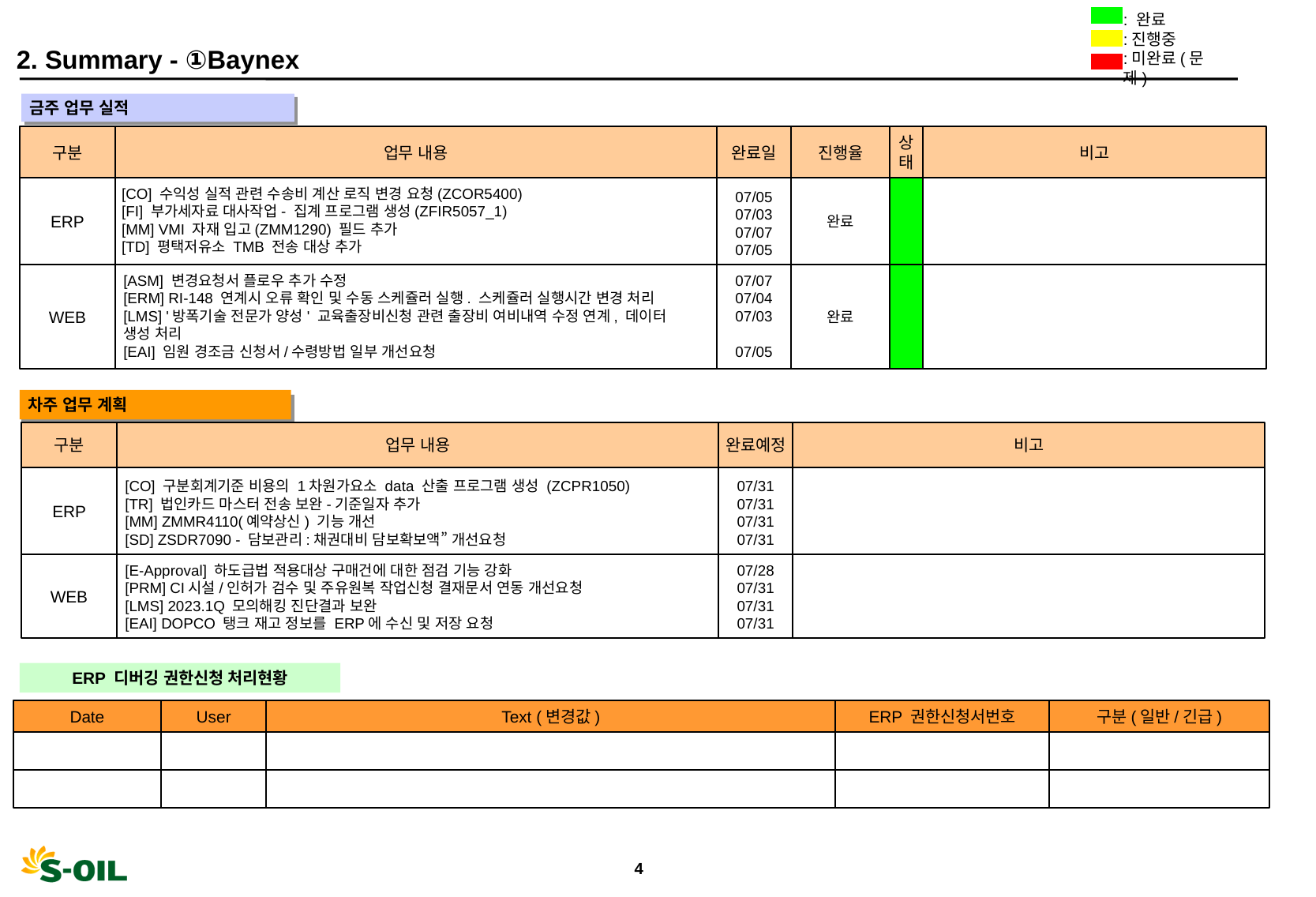

: 완료
:진행중
:미완료(문제)
2. Summary - ①Baynex

 금주 업무 실적
" "
구분
업무 내용
완료일
진행율
상
태
비고

ERP

완료

[CO] 수익성 실적 관련 수송비 계산 로직 변경 요청(ZCOR5400)
[FI] 부가세자료 대사작업- 집계 프로그램 생성(ZFIR5057_1)
[MM] VMI 자재 입고(ZMM1290) 필드 추가
[TD] 평택저유소 TMB 전송 대상 추가
07/05
07/03
07/07
07/05

WEB

완료

[ASM] 변경요청서 플로우 추가 수정
[ERM] RI-148 연계시 오류 확인 및 수동 스케쥴러 실행. 스케쥴러 실행시간 변경 처리
[LMS] '방폭기술 전문가 양성' 교육출장비신청 관련 출장비 여비내역 수정 연계, 데이터
생성 처리
[EAI] 임원 경조금 신청서/수령방법 일부 개선요청
07/07
07/04
07/03
07/05

 차주 업무 계획
" "
구분
업무 내용
완료예정
비고

ERP

[CO] 구분회계기준 비용의 1차원가요소 data 산출 프로그램 생성 (ZCPR1050)
[TR] 법인카드 마스터 전송 보완-기준일자 추가
[MM] ZMMR4110(예약상신) 기능 개선
[SD] ZSDR7090 - 담보관리:채권대비 담보확보액” 개선요청
07/31
07/31
07/31
07/31

WEB

[E-Approval] 하도급법 적용대상 구매건에 대한 점검 기능 강화
[PRM] CI시설/인허가 검수 및 주유원복 작업신청 결재문서 연동 개선요청
[LMS] 2023.1Q 모의해킹 진단결과 보완
[EAI] DOPCO 탱크 재고 정보를 ERP에 수신 및 저장 요청
07/28
07/31
07/31
07/31

ERP 디버깅 권한신청 처리현황
Date
User
Text (변경값)
ERP 권한신청서번호
구분(일반/긴급)